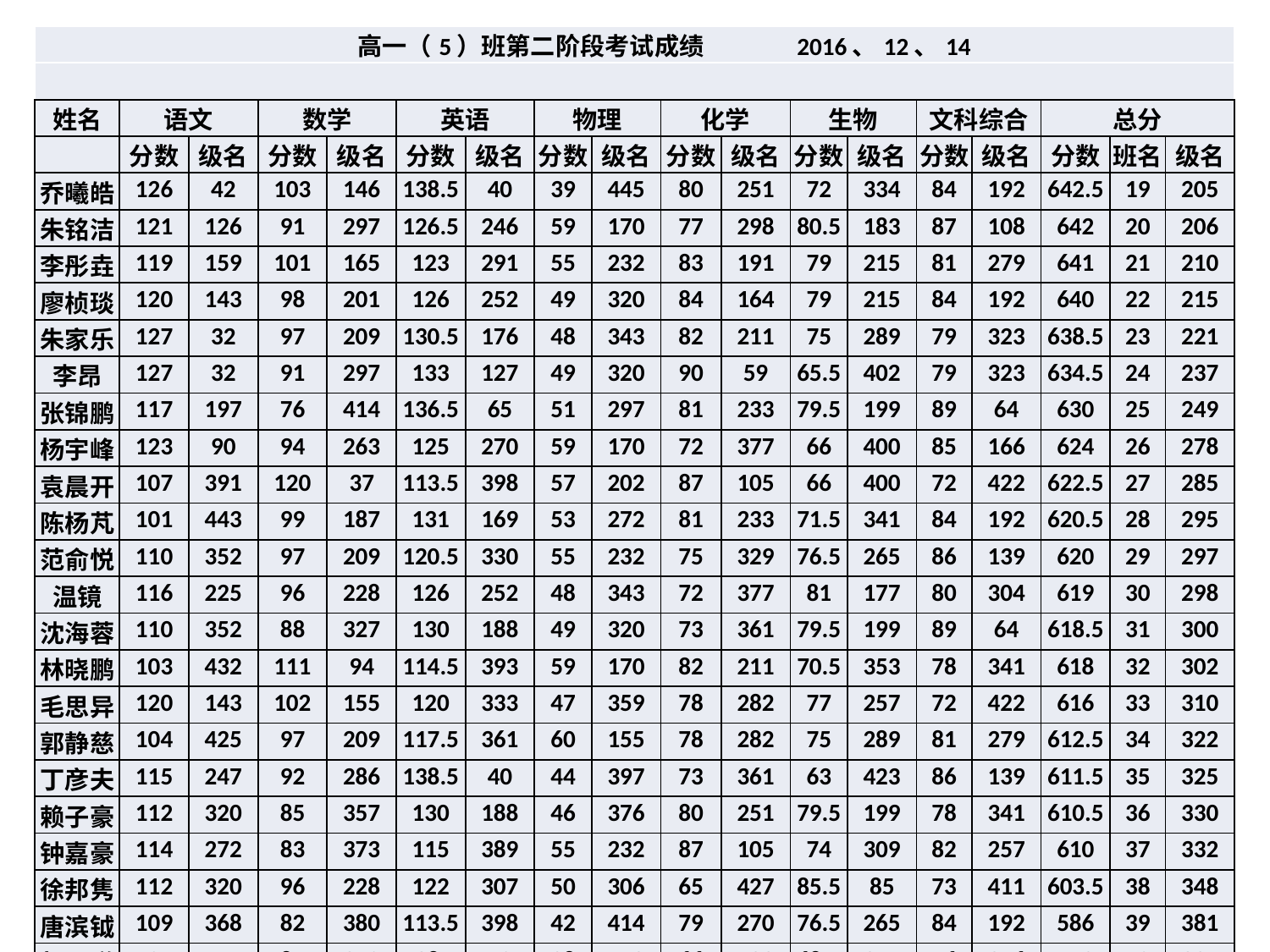

| 高一（5）班第二阶段考试成绩 2016、12、14 |  |  |  |  |  |  |  |  |  |  |  |  |  |  |  |  |  |
| --- | --- | --- | --- | --- | --- | --- | --- | --- | --- | --- | --- | --- | --- | --- | --- | --- | --- |
|  |  |  |  |  |  |  |  |  |  |  |  |  |  |  |  |  |  |
| 姓名 | 语文 |  | 数学 |  | 英语 |  | 物理 |  | 化学 |  | 生物 |  | 文科综合 |  | 总分 |  |  |
|  | 分数 | 级名 | 分数 | 级名 | 分数 | 级名 | 分数 | 级名 | 分数 | 级名 | 分数 | 级名 | 分数 | 级名 | 分数 | 班名 | 级名 |
| 乔曦皓 | 126 | 42 | 103 | 146 | 138.5 | 40 | 39 | 445 | 80 | 251 | 72 | 334 | 84 | 192 | 642.5 | 19 | 205 |
| 朱铭洁 | 121 | 126 | 91 | 297 | 126.5 | 246 | 59 | 170 | 77 | 298 | 80.5 | 183 | 87 | 108 | 642 | 20 | 206 |
| 李彤垚 | 119 | 159 | 101 | 165 | 123 | 291 | 55 | 232 | 83 | 191 | 79 | 215 | 81 | 279 | 641 | 21 | 210 |
| 廖桢琰 | 120 | 143 | 98 | 201 | 126 | 252 | 49 | 320 | 84 | 164 | 79 | 215 | 84 | 192 | 640 | 22 | 215 |
| 朱家乐 | 127 | 32 | 97 | 209 | 130.5 | 176 | 48 | 343 | 82 | 211 | 75 | 289 | 79 | 323 | 638.5 | 23 | 221 |
| 李昂 | 127 | 32 | 91 | 297 | 133 | 127 | 49 | 320 | 90 | 59 | 65.5 | 402 | 79 | 323 | 634.5 | 24 | 237 |
| 张锦鹏 | 117 | 197 | 76 | 414 | 136.5 | 65 | 51 | 297 | 81 | 233 | 79.5 | 199 | 89 | 64 | 630 | 25 | 249 |
| 杨宇峰 | 123 | 90 | 94 | 263 | 125 | 270 | 59 | 170 | 72 | 377 | 66 | 400 | 85 | 166 | 624 | 26 | 278 |
| 袁晨开 | 107 | 391 | 120 | 37 | 113.5 | 398 | 57 | 202 | 87 | 105 | 66 | 400 | 72 | 422 | 622.5 | 27 | 285 |
| 陈杨芃 | 101 | 443 | 99 | 187 | 131 | 169 | 53 | 272 | 81 | 233 | 71.5 | 341 | 84 | 192 | 620.5 | 28 | 295 |
| 范俞悦 | 110 | 352 | 97 | 209 | 120.5 | 330 | 55 | 232 | 75 | 329 | 76.5 | 265 | 86 | 139 | 620 | 29 | 297 |
| 温镜 | 116 | 225 | 96 | 228 | 126 | 252 | 48 | 343 | 72 | 377 | 81 | 177 | 80 | 304 | 619 | 30 | 298 |
| 沈海蓉 | 110 | 352 | 88 | 327 | 130 | 188 | 49 | 320 | 73 | 361 | 79.5 | 199 | 89 | 64 | 618.5 | 31 | 300 |
| 林晓鹏 | 103 | 432 | 111 | 94 | 114.5 | 393 | 59 | 170 | 82 | 211 | 70.5 | 353 | 78 | 341 | 618 | 32 | 302 |
| 毛思异 | 120 | 143 | 102 | 155 | 120 | 333 | 47 | 359 | 78 | 282 | 77 | 257 | 72 | 422 | 616 | 33 | 310 |
| 郭静慈 | 104 | 425 | 97 | 209 | 117.5 | 361 | 60 | 155 | 78 | 282 | 75 | 289 | 81 | 279 | 612.5 | 34 | 322 |
| 丁彦夫 | 115 | 247 | 92 | 286 | 138.5 | 40 | 44 | 397 | 73 | 361 | 63 | 423 | 86 | 139 | 611.5 | 35 | 325 |
| 赖子豪 | 112 | 320 | 85 | 357 | 130 | 188 | 46 | 376 | 80 | 251 | 79.5 | 199 | 78 | 341 | 610.5 | 36 | 330 |
| 钟嘉豪 | 114 | 272 | 83 | 373 | 115 | 389 | 55 | 232 | 87 | 105 | 74 | 309 | 82 | 257 | 610 | 37 | 332 |
| 徐邦隽 | 112 | 320 | 96 | 228 | 122 | 307 | 50 | 306 | 65 | 427 | 85.5 | 85 | 73 | 411 | 603.5 | 38 | 348 |
| 唐滨钺 | 109 | 368 | 82 | 380 | 113.5 | 398 | 42 | 414 | 79 | 270 | 76.5 | 265 | 84 | 192 | 586 | 39 | 381 |
| 胡晨曦 | 105 | 417 | 87 | 340 | 138.5 | 40 | 38 | 452 | 66 | 423 | 68.5 | 375 | 76 | 376 | 579 | 40 | 397 |
| 罗天舒 | 111 | 342 | 95 | 245 | 123.5 | 285 | 49 | 320 | 71 | 390 | 60.5 | 441 | 64 | 462 | 574 | 41 | 405 |
| 关静琪 | 114 | 272 | 48 | 469 | 133 | 127 | 43 | 406 | 52 | 466 | 61.5 | 434 | 75 | 389 | 526.5 | 42 | 449 |